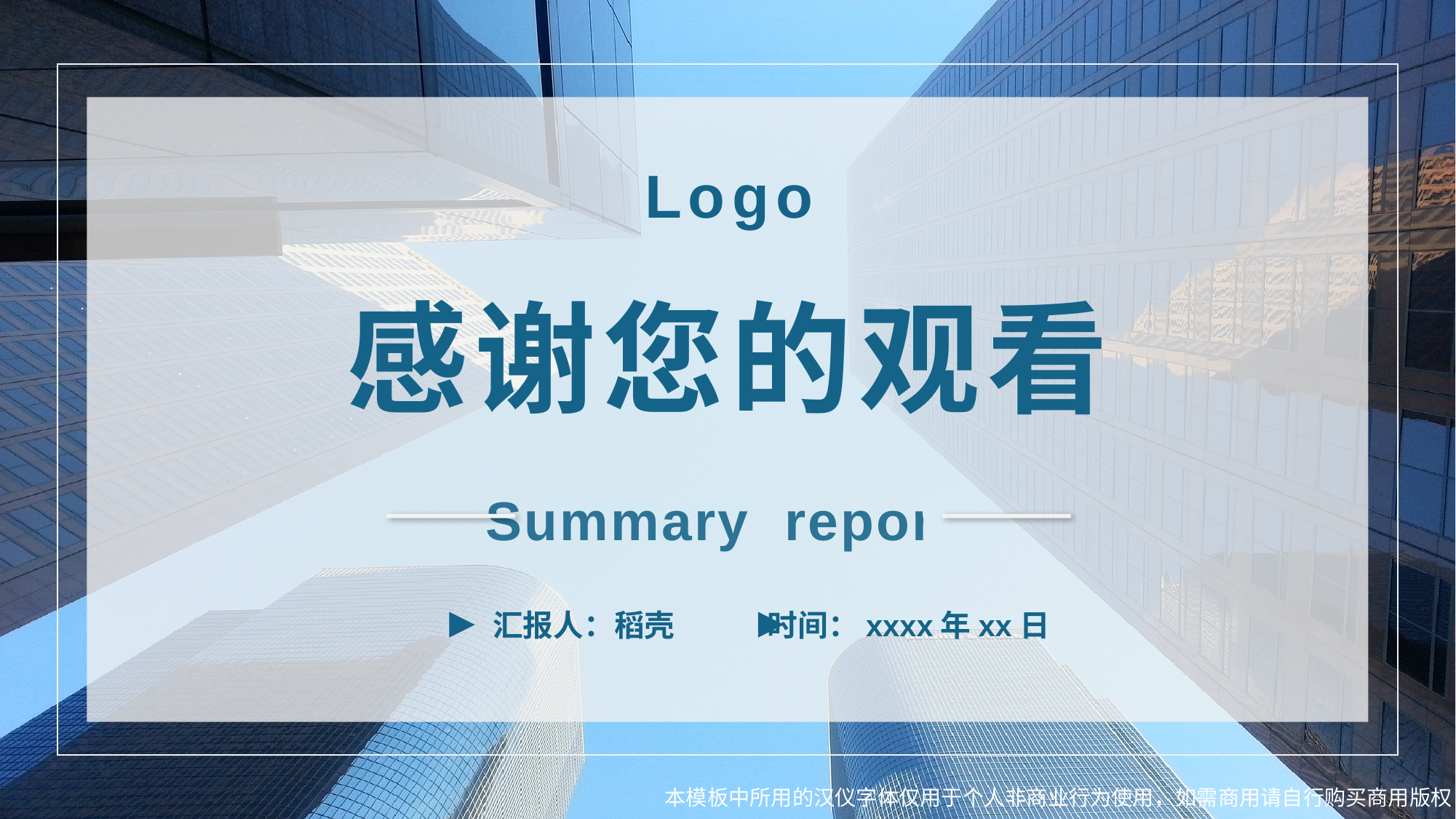

Logo
感谢您的观看
Summary  report

汇报人：稻壳
时间：xxxx年xx日

本模板中所用的汉仪字体仅用于个人非商业行为使用，如需商用请自行购买商用版权